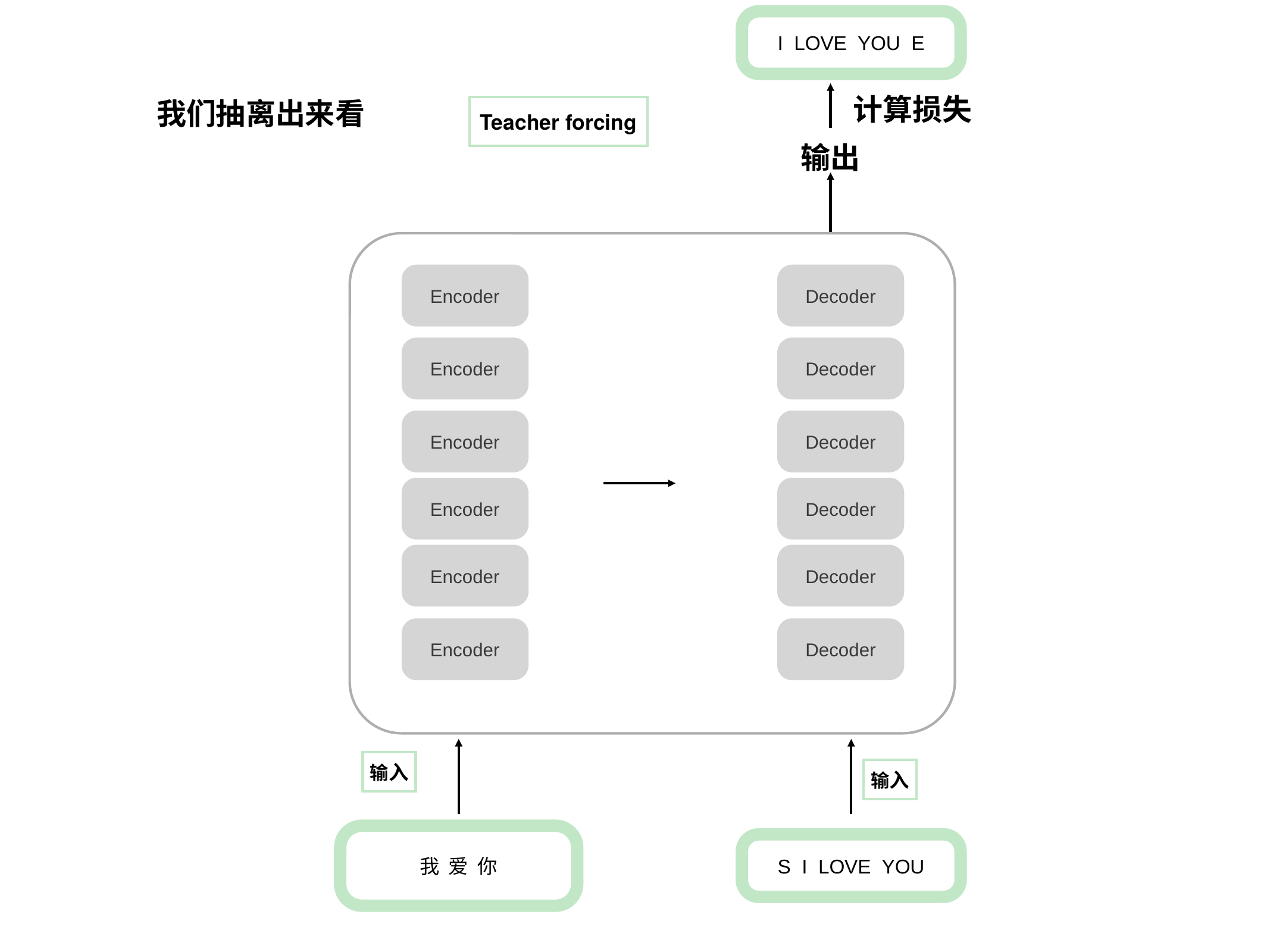

I  LOVE  YOU  E

计算损失
我们抽离出来看
Teacher forcing
输出

Encoder
Decoder
Encoder
Decoder
Encoder
Decoder
Encoder
Decoder
Encoder
Decoder
Encoder
Decoder

输入
输入
我  爱  你
S  I  LOVE  YOU